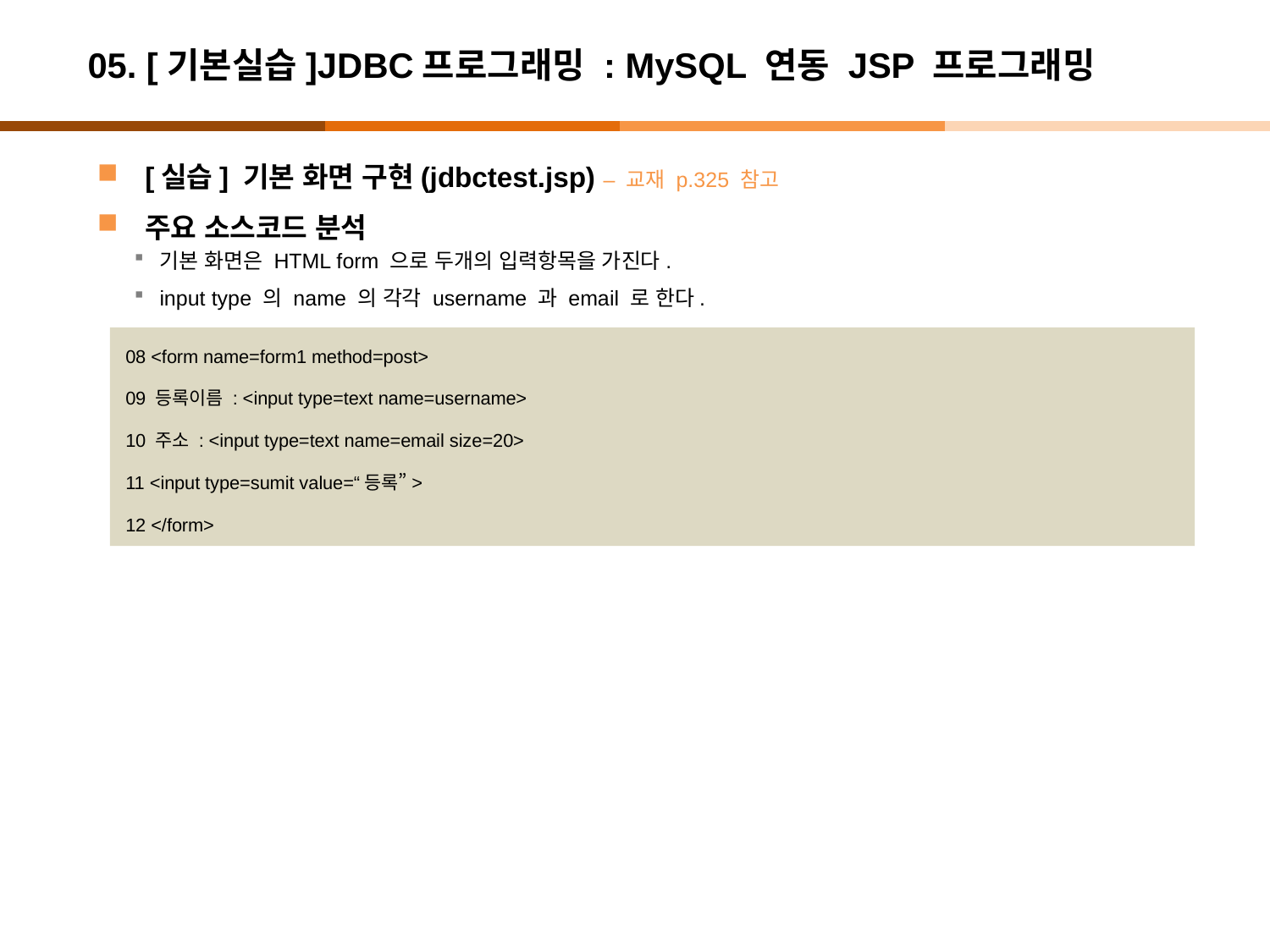

# 05. [기본실습]JDBC프로그래밍 : MySQL 연동 JSP 프로그래밍
[실습] 기본 화면 구현(jdbctest.jsp) – 교재 p.325 참고
주요 소스코드 분석
기본 화면은 HTML form 으로 두개의 입력항목을 가진다.
input type 의 name 의 각각 username 과 email 로 한다.

08 <form name=form1 method=post>
09 등록이름 : <input type=text name=username>
10 주소 : <input type=text name=email size=20>
11 <input type=sumit value=“등록”>
12 </form>